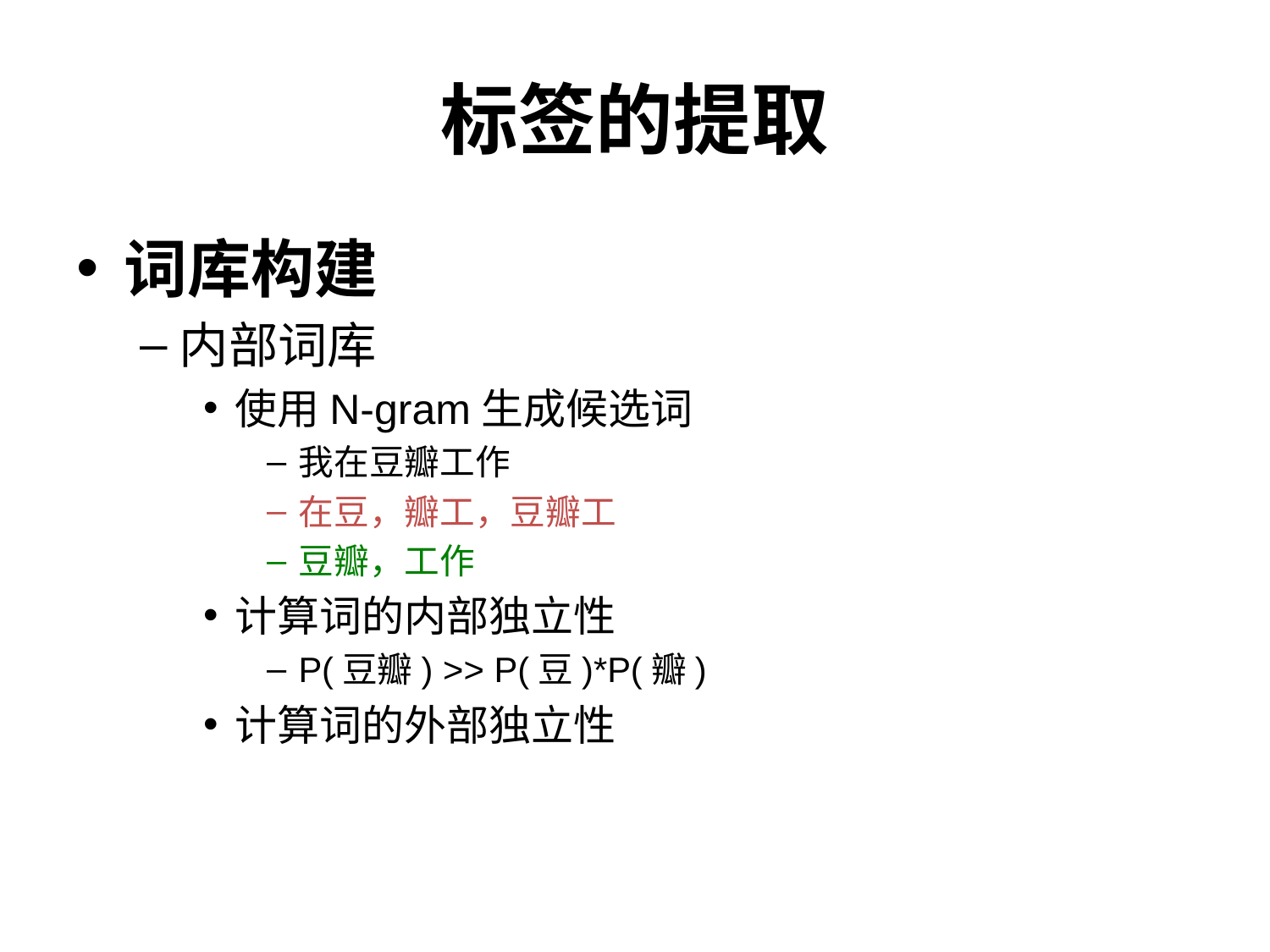

# 标签的提取
词库构建
内部词库
使用N-gram生成候选词
我在豆瓣工作
在豆，瓣工，豆瓣工
豆瓣，工作
计算词的内部独立性
P(豆瓣) >> P(豆)*P(瓣)
计算词的外部独立性